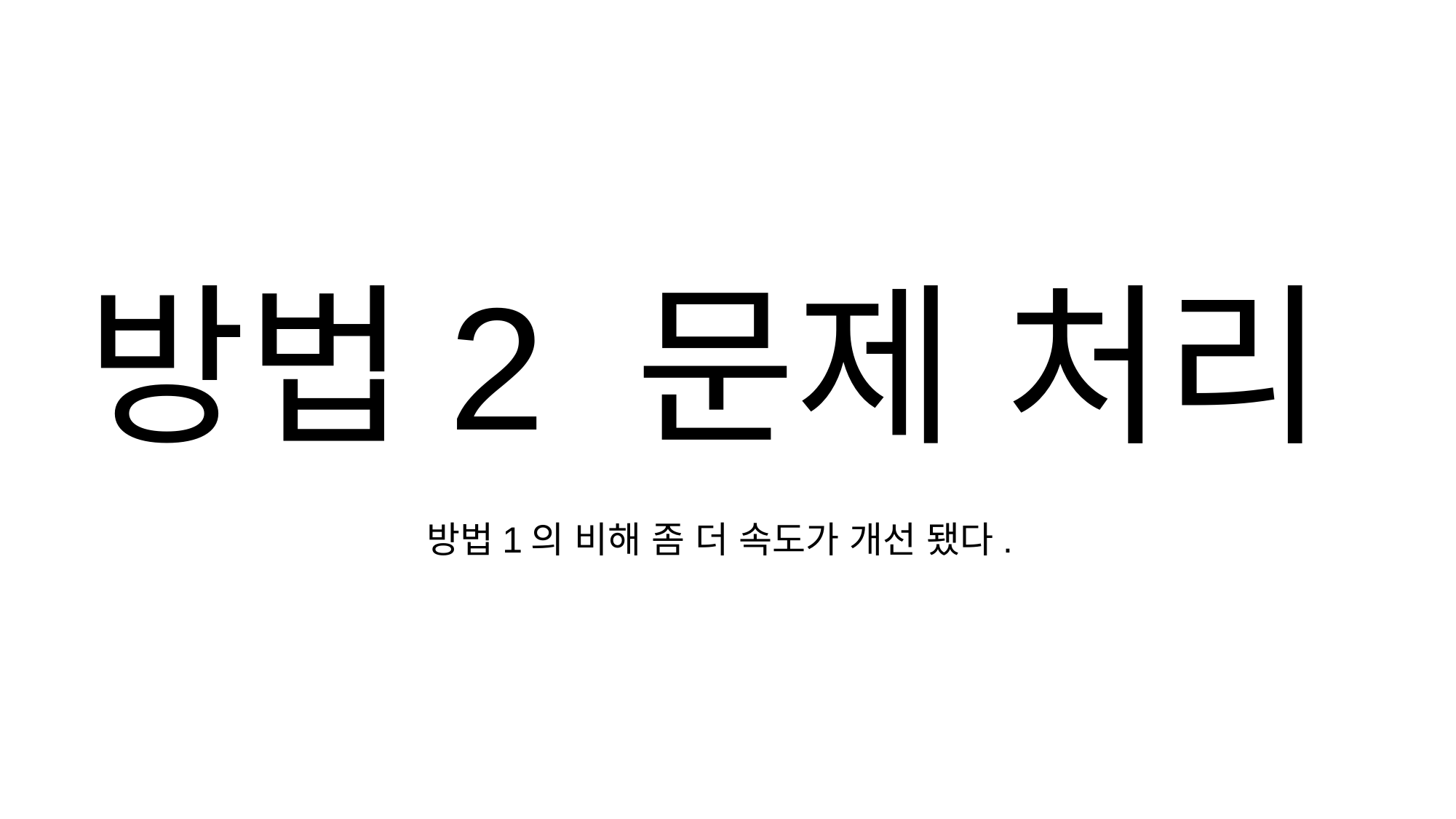

방법2 문제 처리
방법1의 비해 좀 더 속도가 개선 됐다.